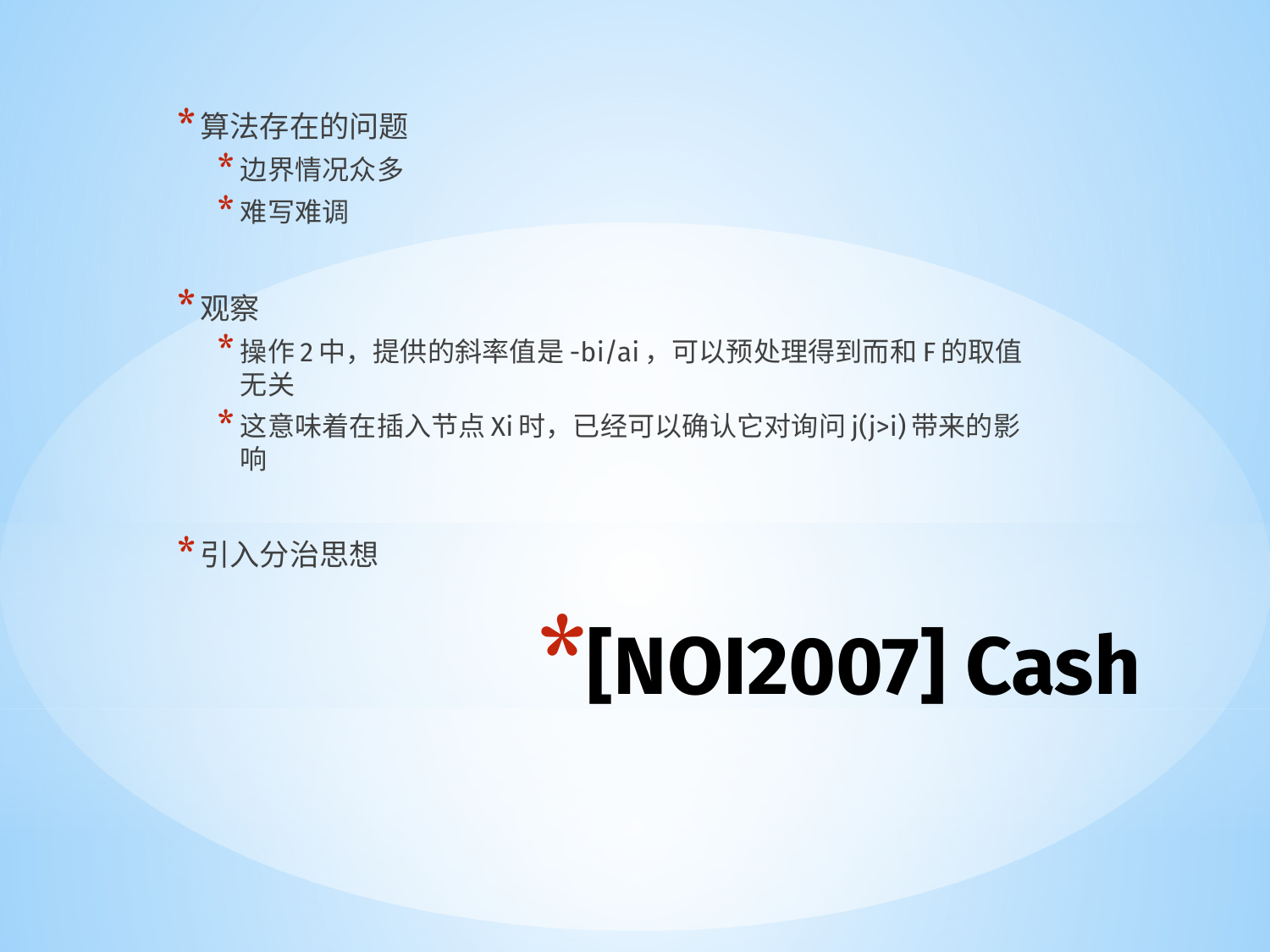

算法存在的问题
边界情况众多
难写难调

观察
操作2中，提供的斜率值是-bi/ai，可以预处理得到而和F的取值无关
这意味着在插入节点Xi时，已经可以确认它对询问j(j>i)带来的影响

引入分治思想

# [NOI2007] Cash